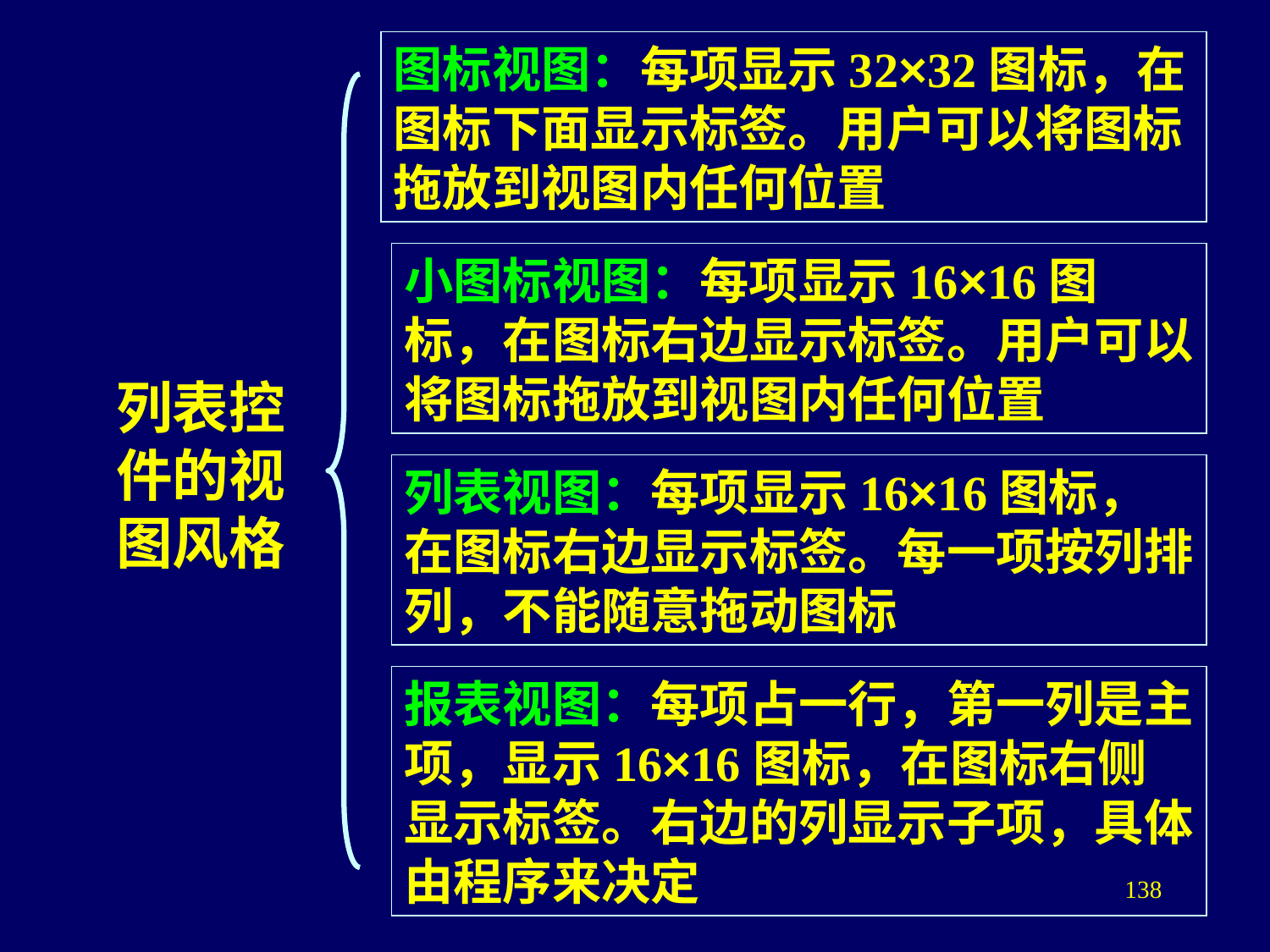

图标视图：每项显示32×32图标，在图标下面显示标签。用户可以将图标拖放到视图内任何位置

小图标视图：每项显示16×16图标，在图标右边显示标签。用户可以将图标拖放到视图内任何位置
列表控件的视图风格
列表视图：每项显示16×16图标，在图标右边显示标签。每一项按列排列，不能随意拖动图标
报表视图：每项占一行，第一列是主项，显示16×16图标，在图标右侧显示标签。右边的列显示子项，具体由程序来决定
138